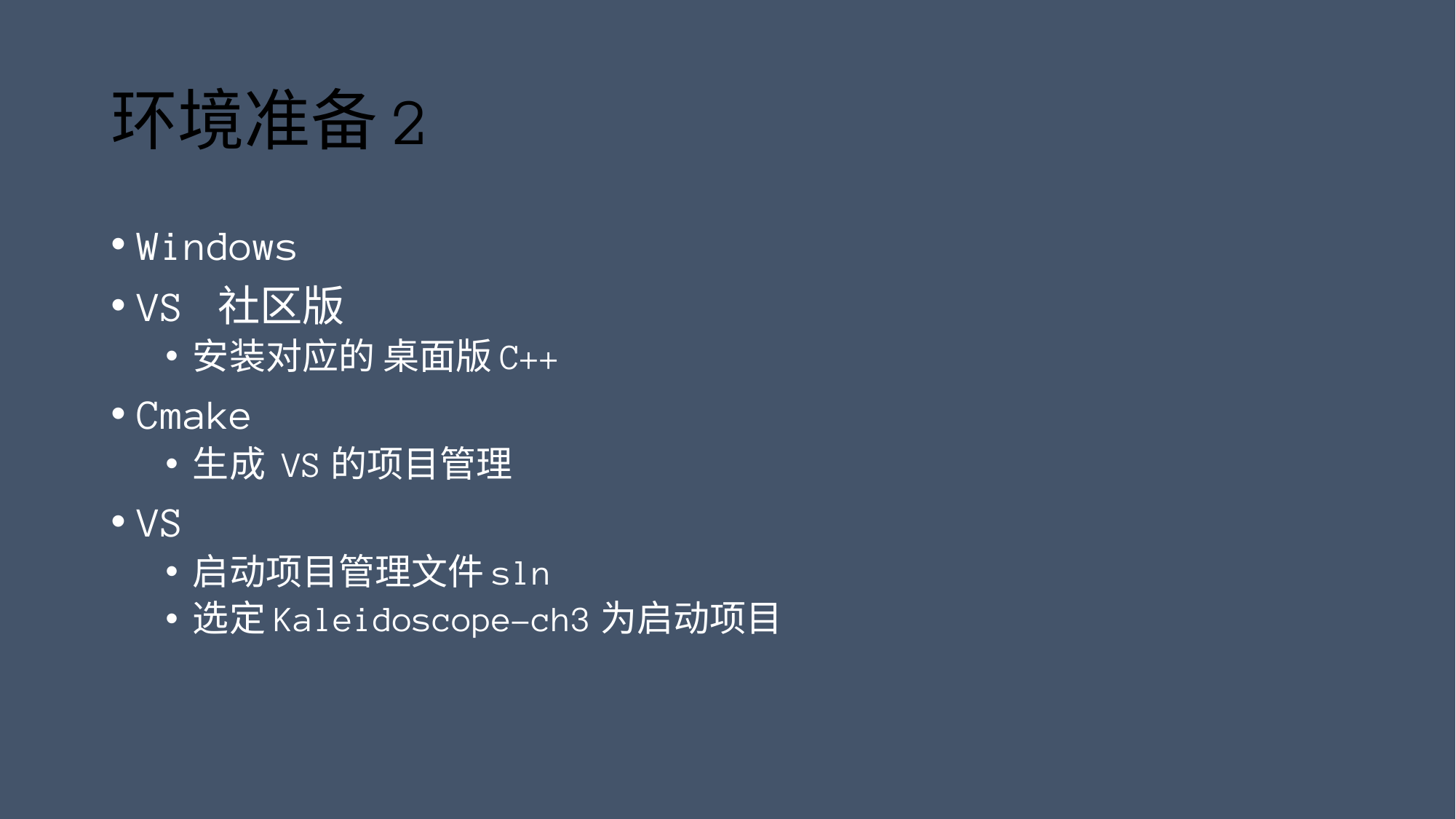

# 环境准备2
Windows
VS 社区版
安装对应的 桌面版C++
Cmake
生成 VS的项目管理
VS
启动项目管理文件sln
选定Kaleidoscope-ch3为启动项目